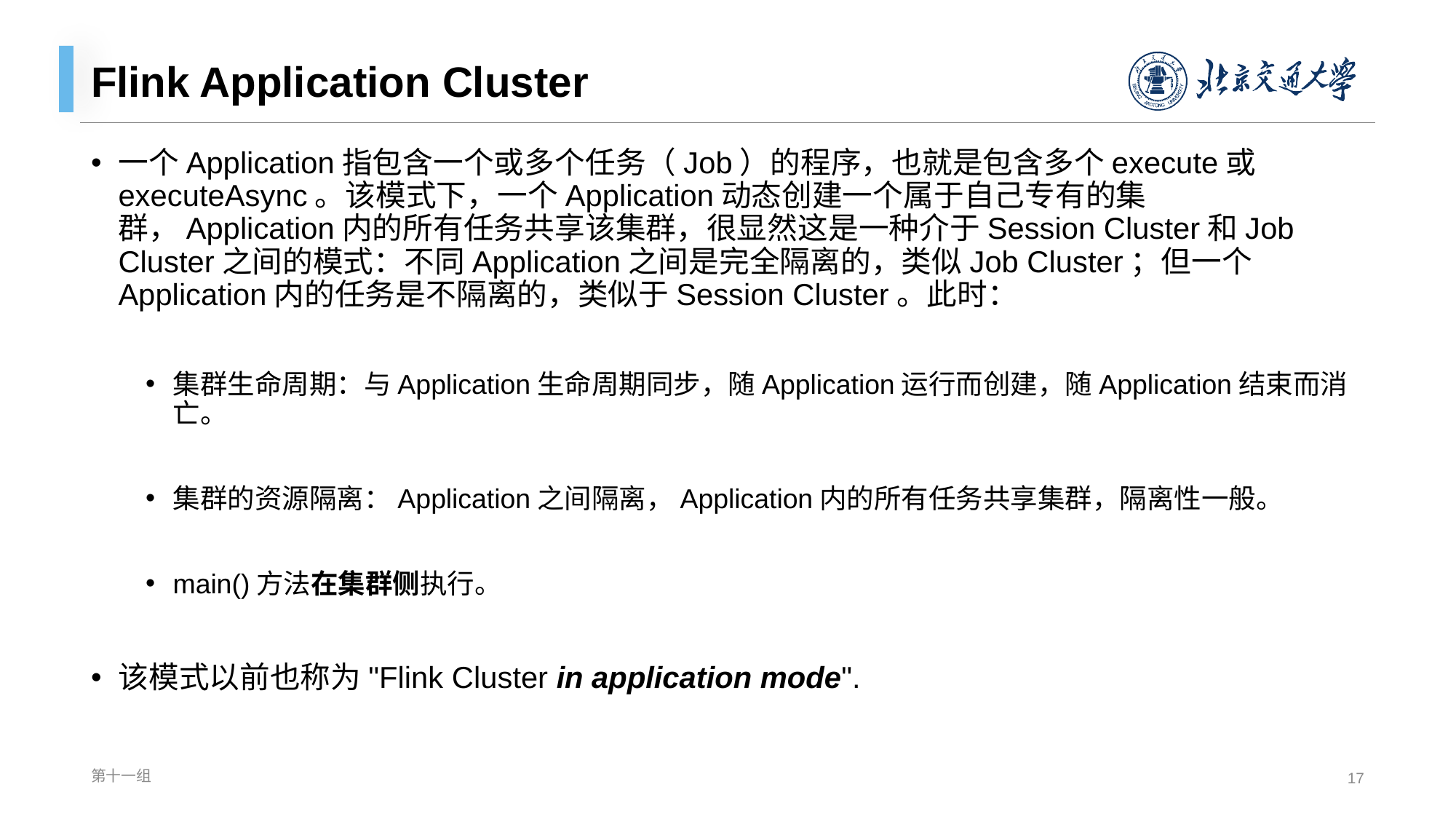

# Flink Application Cluster
一个Application指包含一个或多个任务（Job）的程序，也就是包含多个execute或executeAsync。该模式下，一个Application动态创建一个属于自己专有的集群，Application内的所有任务共享该集群，很显然这是一种介于Session Cluster和Job Cluster之间的模式：不同Application之间是完全隔离的，类似Job Cluster；但一个Application内的任务是不隔离的，类似于Session Cluster。此时：

集群生命周期：与Application生命周期同步，随Application运行而创建，随Application结束而消亡。

集群的资源隔离：Application之间隔离，Application内的所有任务共享集群，隔离性一般。

main()方法在集群侧执行。

该模式以前也称为"Flink Cluster in application mode".
第十一组
17